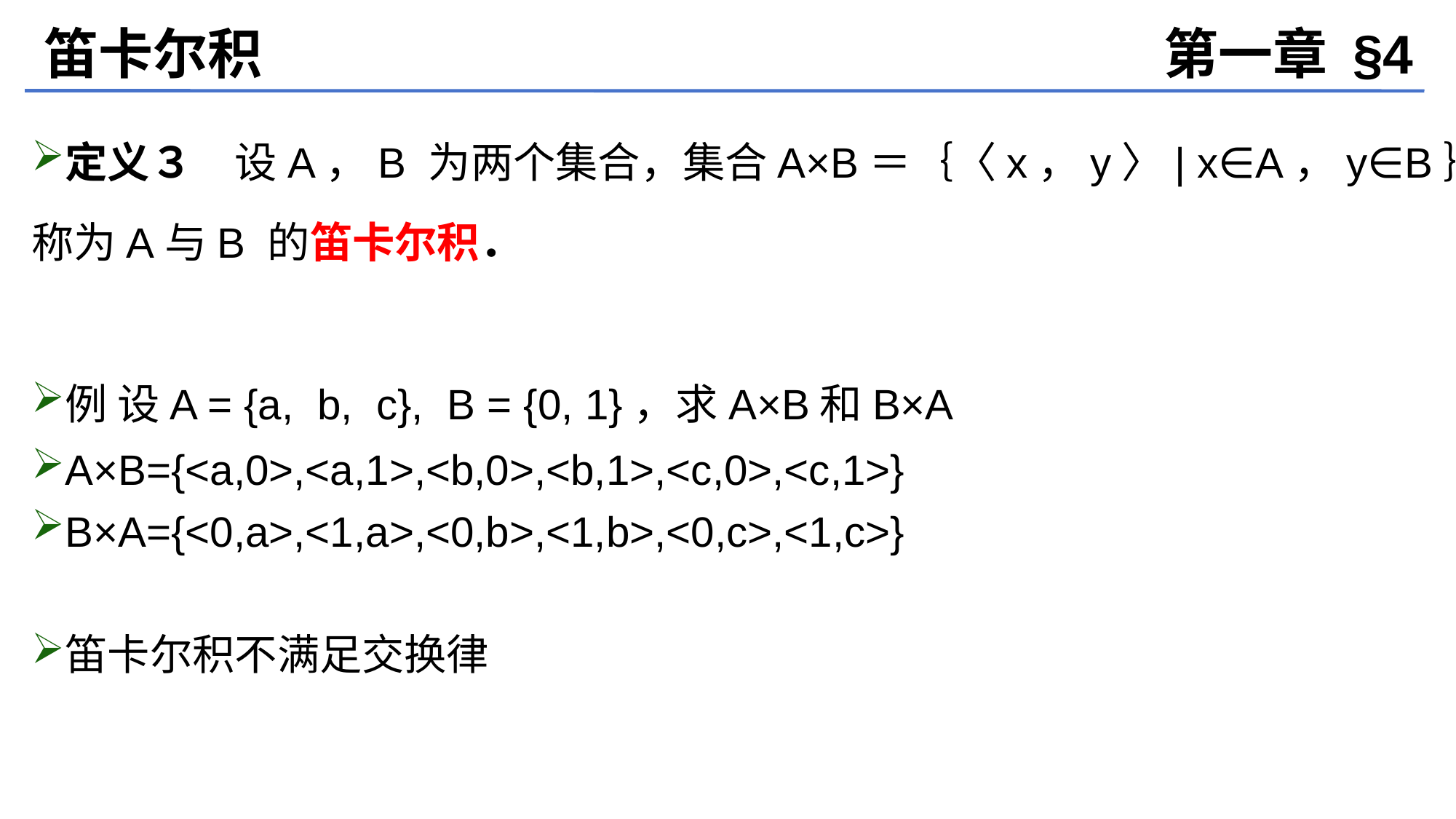

笛卡尔积
第一章 §4
定义３　设A，B 为两个集合，集合A×B＝｛〈x，y〉| x∈A，y∈B｝
称为A与B 的笛卡尔积．

例 设A = {a,  b,  c},  B = {0, 1}，求A×B和B×A
A×B={<a,0>,<a,1>,<b,0>,<b,1>,<c,0>,<c,1>}
B×A={<0,a>,<1,a>,<0,b>,<1,b>,<0,c>,<1,c>}

笛卡尔积不满足交换律